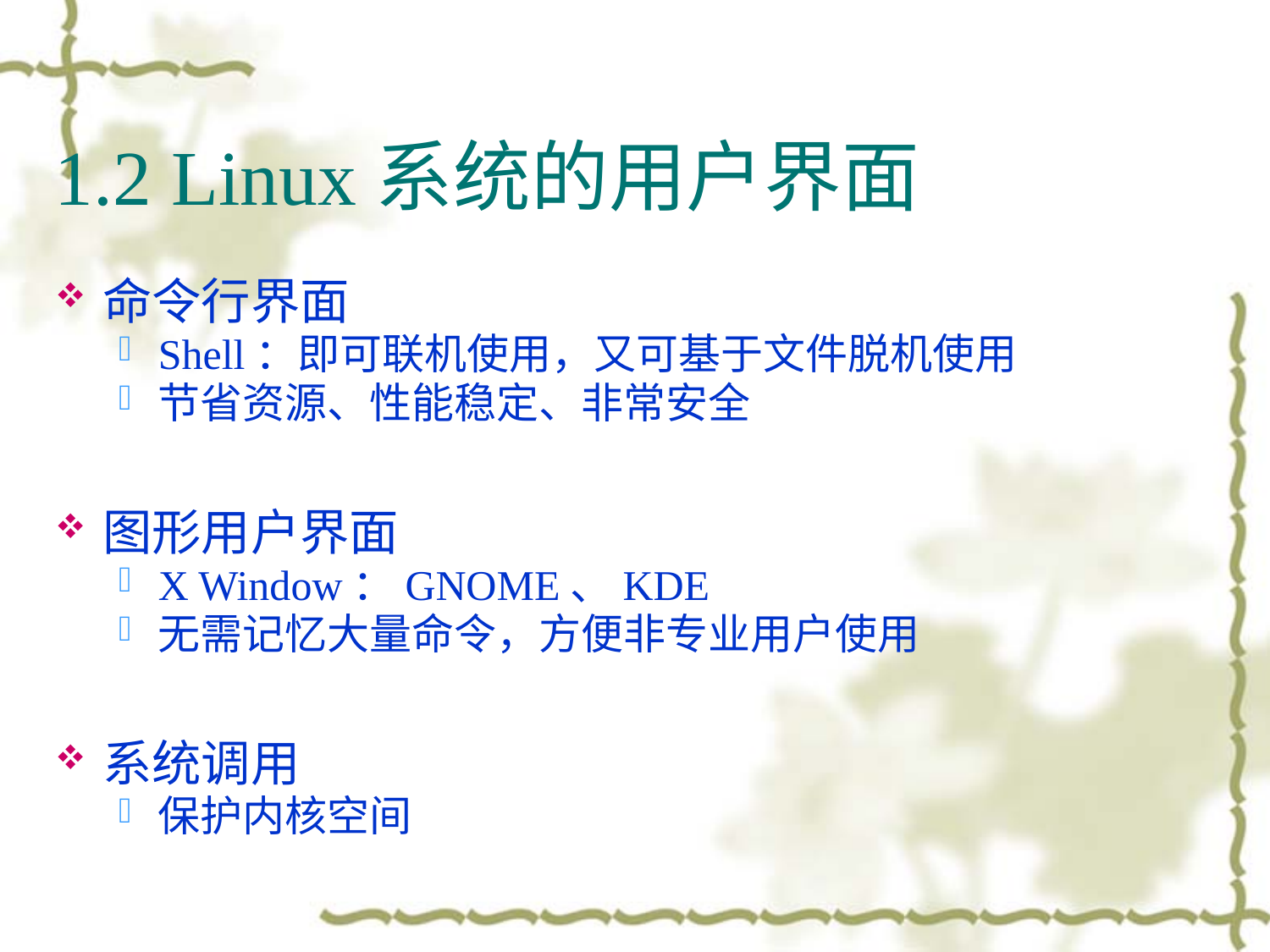

# 1.2 Linux系统的用户界面
命令行界面
Shell：即可联机使用，又可基于文件脱机使用
节省资源、性能稳定、非常安全

图形用户界面
X Window：GNOME、KDE
无需记忆大量命令，方便非专业用户使用

系统调用
保护内核空间